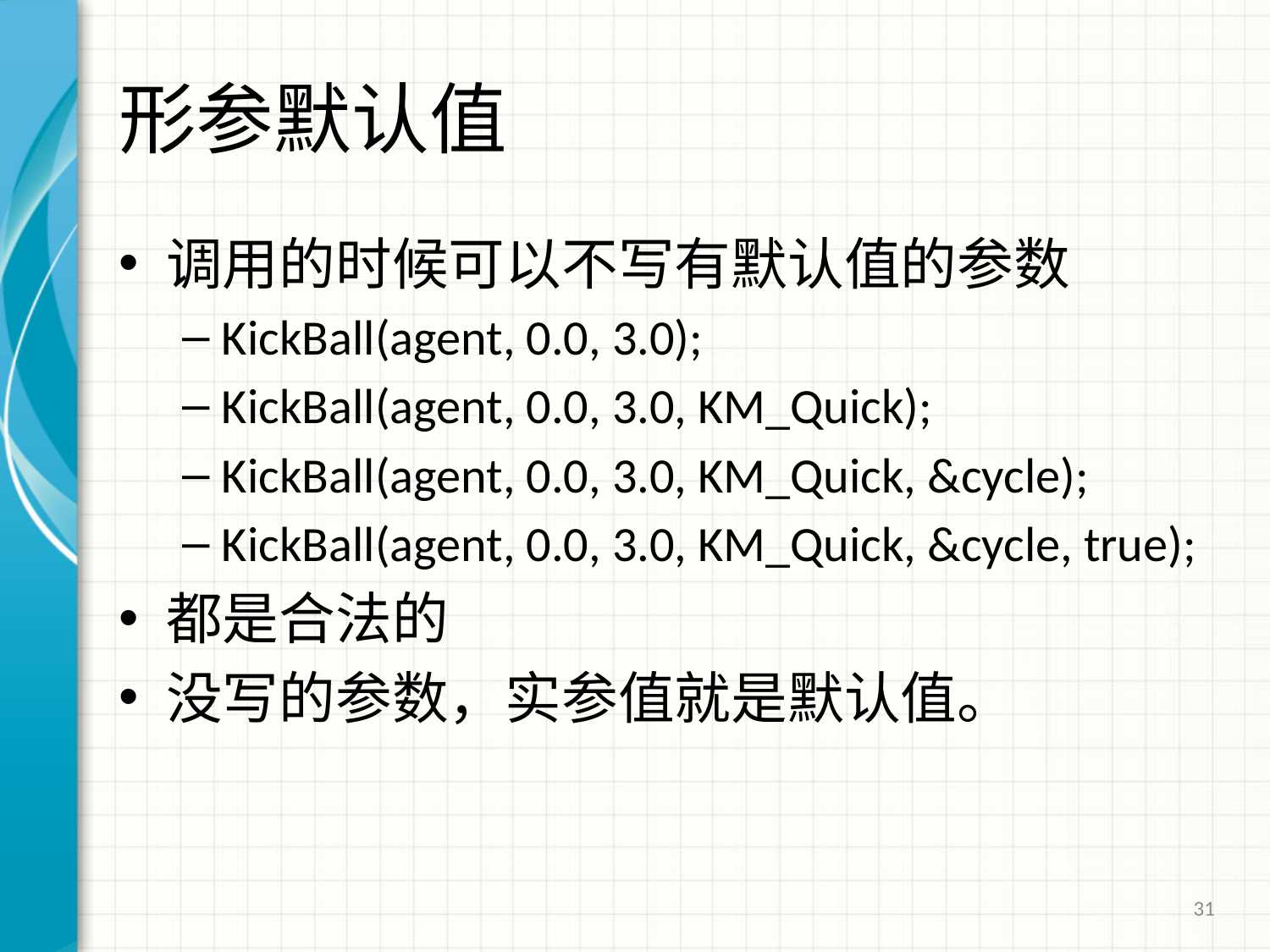

# 形参默认值
调用的时候可以不写有默认值的参数
KickBall(agent, 0.0, 3.0);
KickBall(agent, 0.0, 3.0, KM_Quick);
KickBall(agent, 0.0, 3.0, KM_Quick, &cycle);
KickBall(agent, 0.0, 3.0, KM_Quick, &cycle, true);
都是合法的
没写的参数，实参值就是默认值。

31